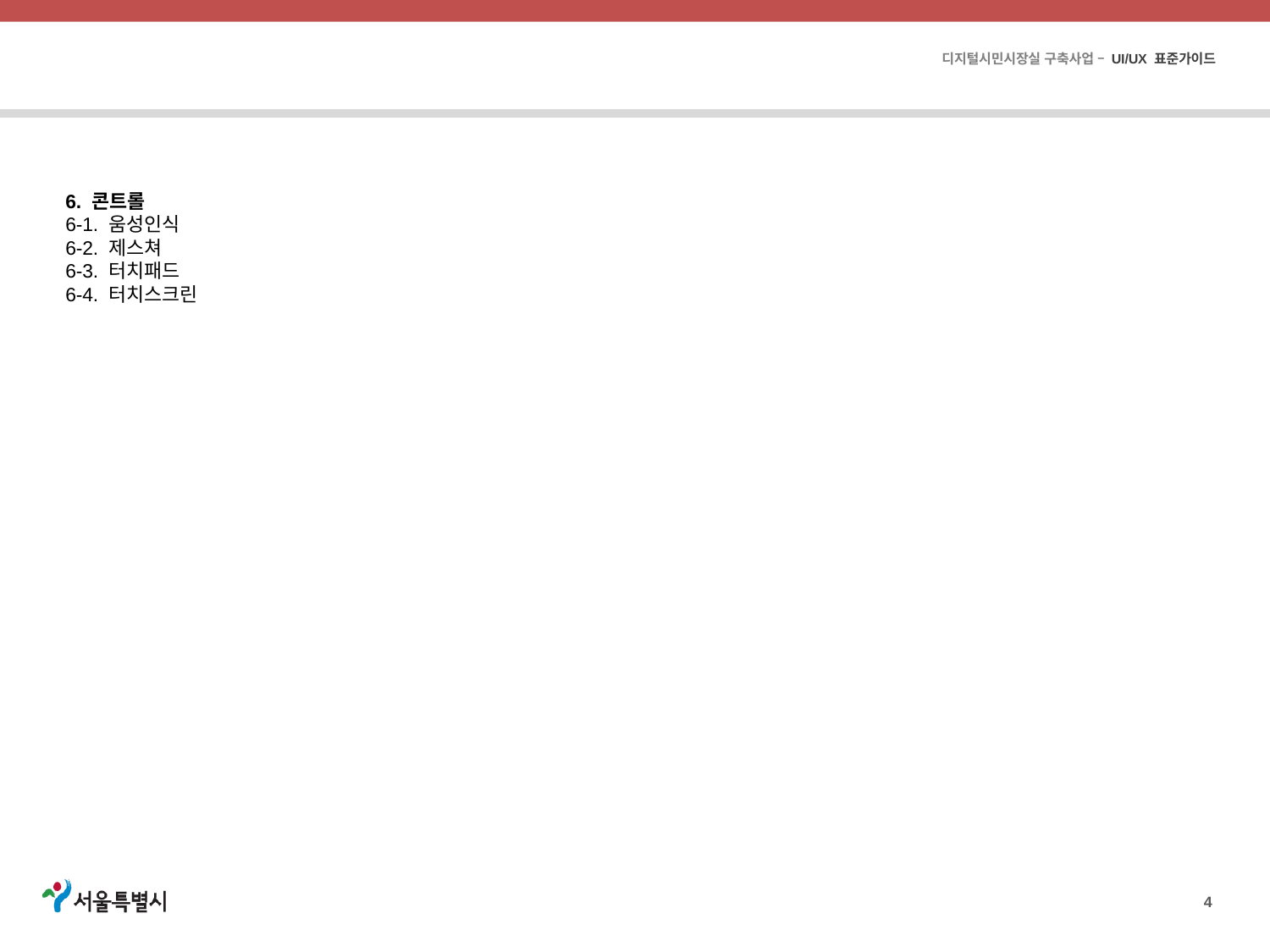

6. 콘트롤
6-1. 움성인식
6-2. 제스쳐
6-3. 터치패드
6-4. 터치스크린